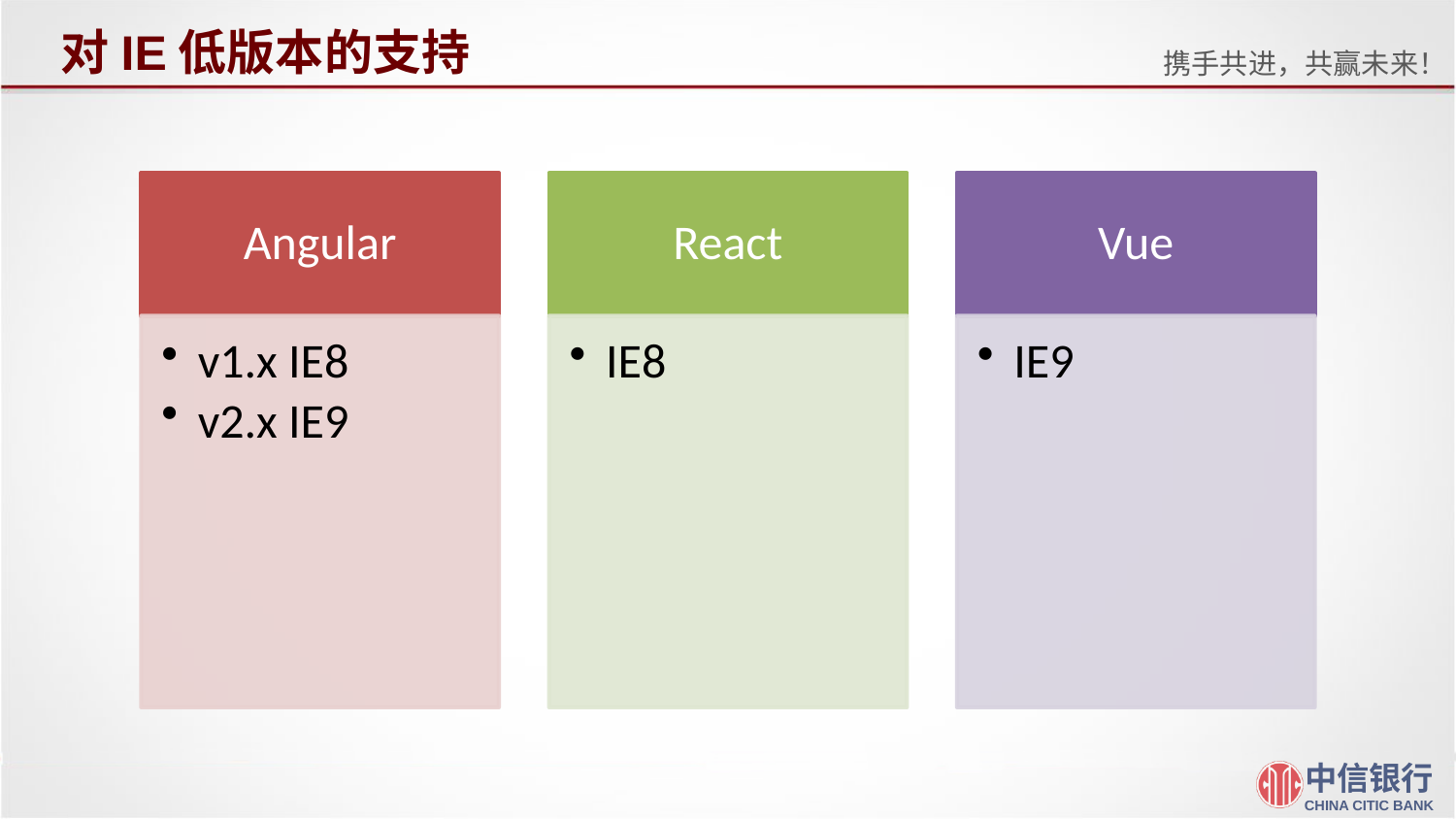

# 对IE低版本的支持
Angular
v1.x IE8
v2.x IE9
React
IE8
Vue
IE9